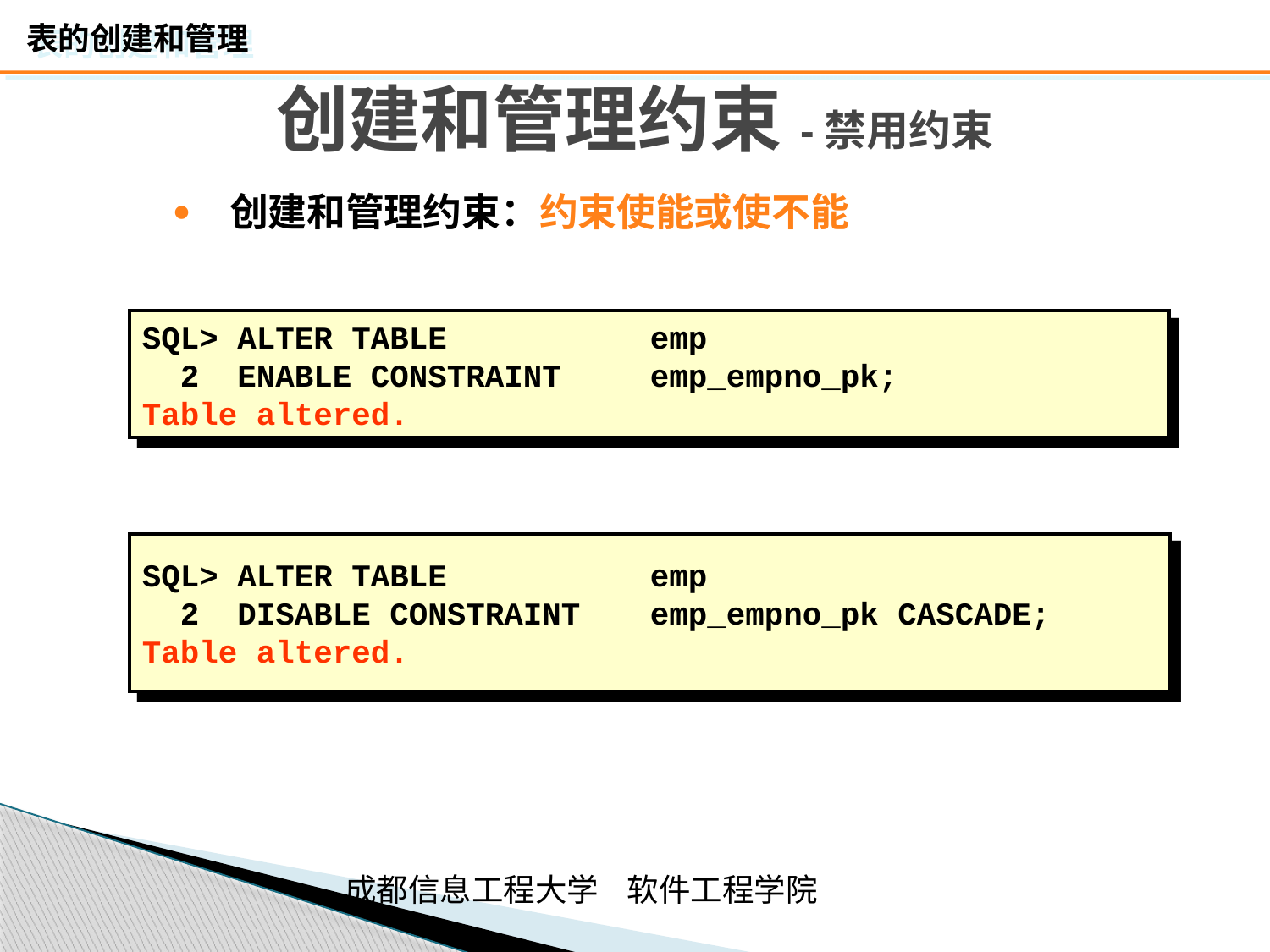

# 创建和管理约束-禁用约束
创建和管理约束：约束使能或使不能
SQL> ALTER TABLE		emp
  2  ENABLE CONSTRAINT	emp_empno_pk;
Table altered.
SQL> ALTER TABLE		emp
  2  DISABLE CONSTRAINT	emp_empno_pk CASCADE;
Table altered.